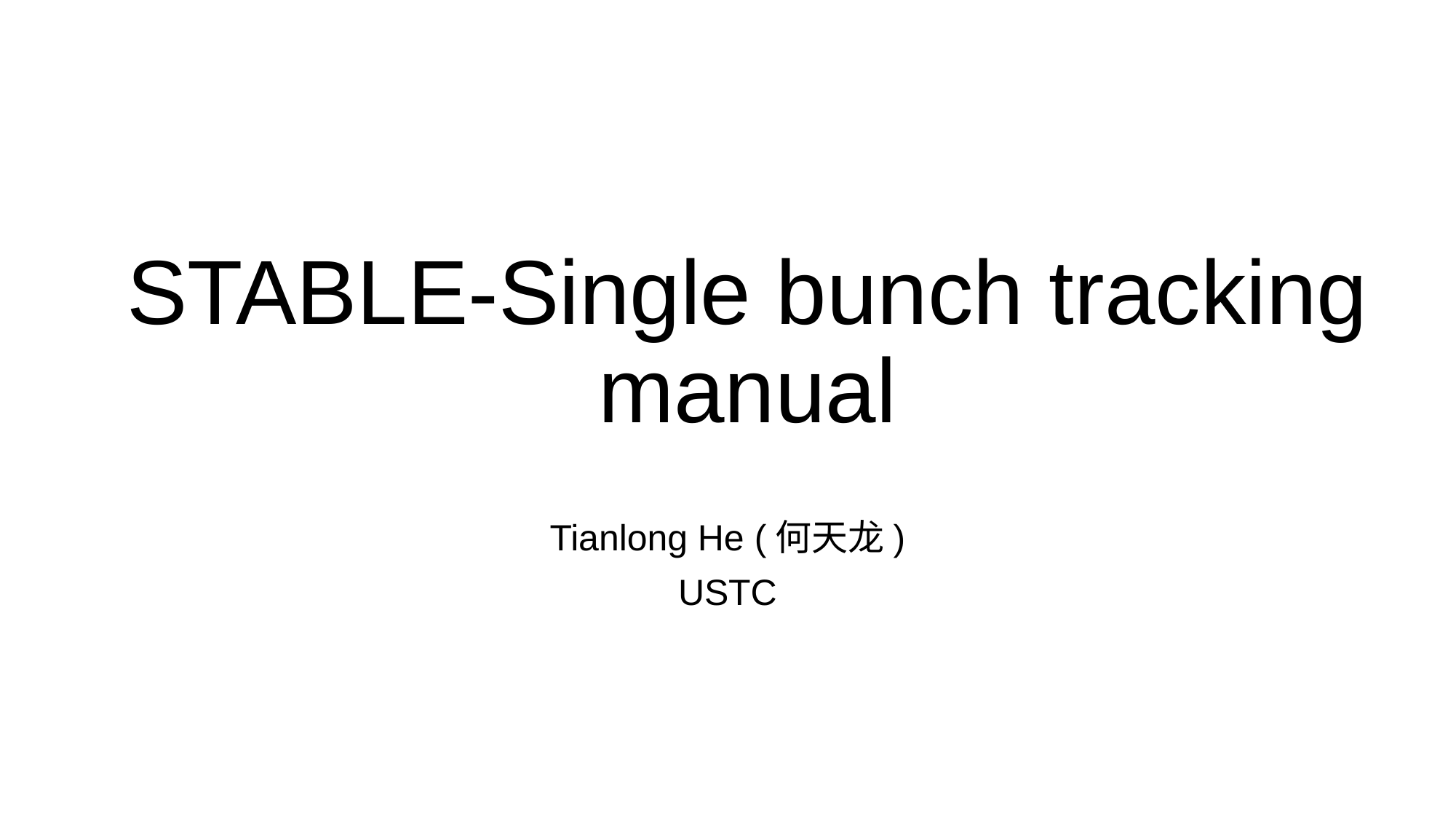

# STABLE-Single bunch tracking manual
Tianlong He (何天龙)
USTC